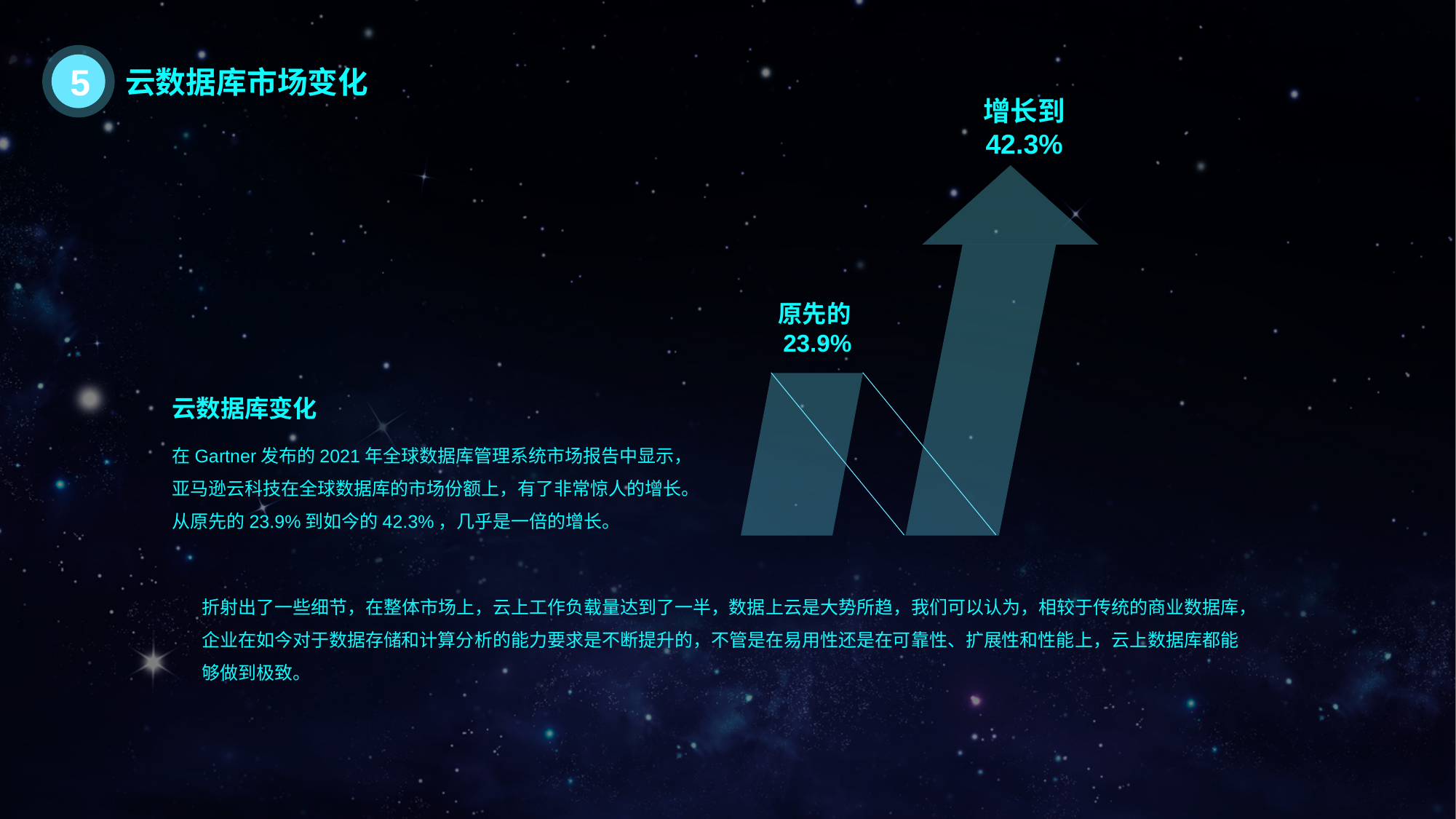

5
云数据库市场变化
增长到
42.3%

原先的23.9%

云数据库变化
在Gartner发布的2021年全球数据库管理系统市场报告中显示，亚马逊云科技在全球数据库的市场份额上，有了非常惊人的增长。从原先的23.9%到如今的42.3%，几乎是一倍的增长。
折射出了一些细节，在整体市场上，云上工作负载量达到了一半，数据上云是大势所趋，我们可以认为，相较于传统的商业数据库，企业在如今对于数据存储和计算分析的能力要求是不断提升的，不管是在易用性还是在可靠性、扩展性和性能上，云上数据库都能够做到极致。